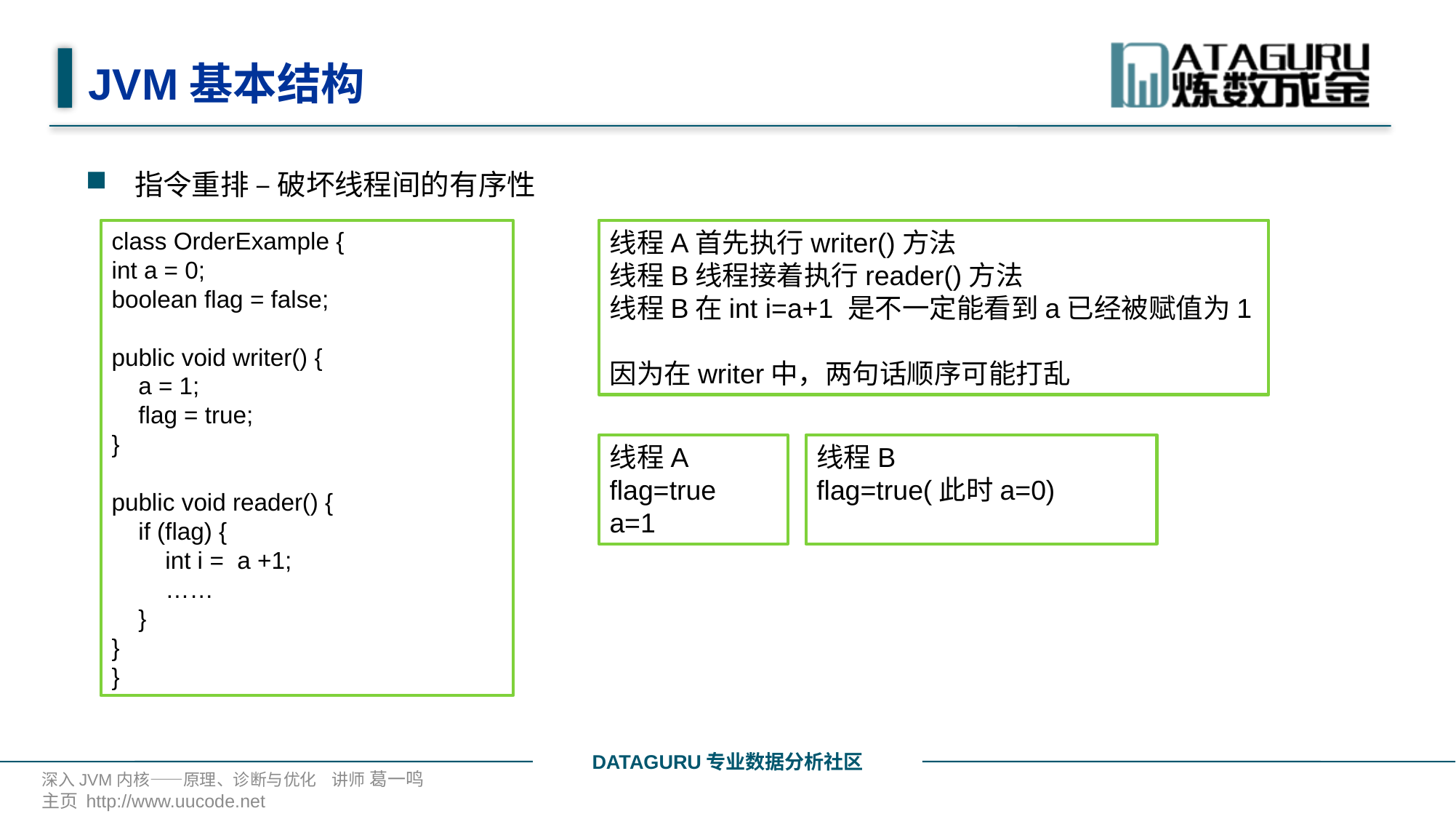

# JVM基本结构
指令重排 – 破坏线程间的有序性

class OrderExample {
int a = 0;
boolean flag = false;

public void writer() {
    a = 1;
    flag = true;
}

public void reader() {
    if (flag) {
        int i =  a +1;
        ……
    }
}
}
线程A首先执行writer()方法
线程B线程接着执行reader()方法
线程B在int i=a+1 是不一定能看到a已经被赋值为1

因为在writer中，两句话顺序可能打乱
线程B
flag=true(此时a=0)

线程A
flag=true
a=1